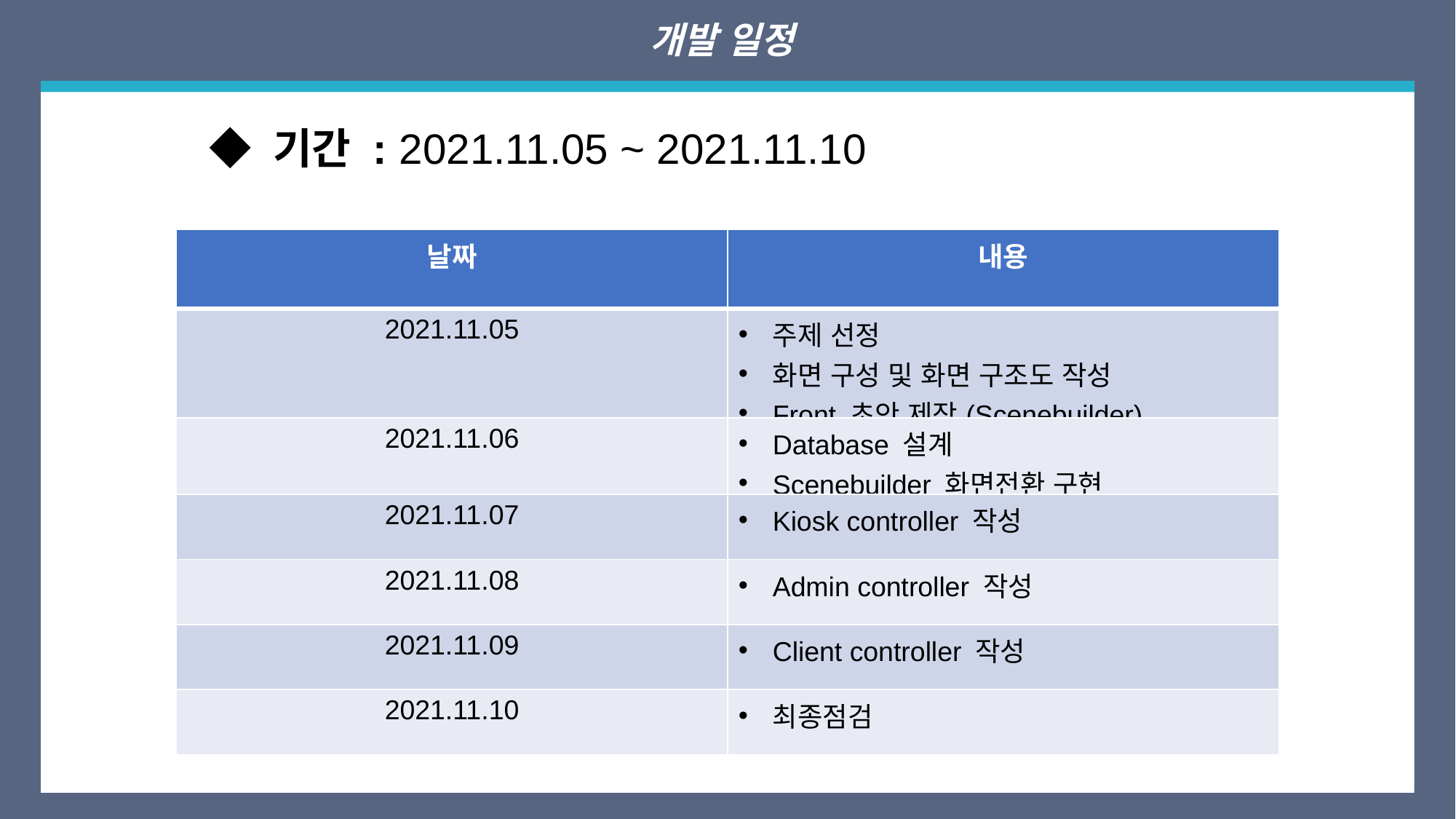

개발 일정

◆ 기간 : 2021.11.05 ~ 2021.11.10

| 날짜 | 내용 |
| --- | --- |
| 2021.11.05 | 주제 선정 화면 구성 및 화면 구조도 작성 Front 초안 제작(Scenebuilder) |
| 2021.11.06 | Database 설계 Scenebuilder 화면전환 구현 |
| 2021.11.07 | Kiosk controller 작성 |
| 2021.11.08 | Admin controller 작성 |
| 2021.11.09 | Client controller 작성 |
| 2021.11.10 | 최종점검 |